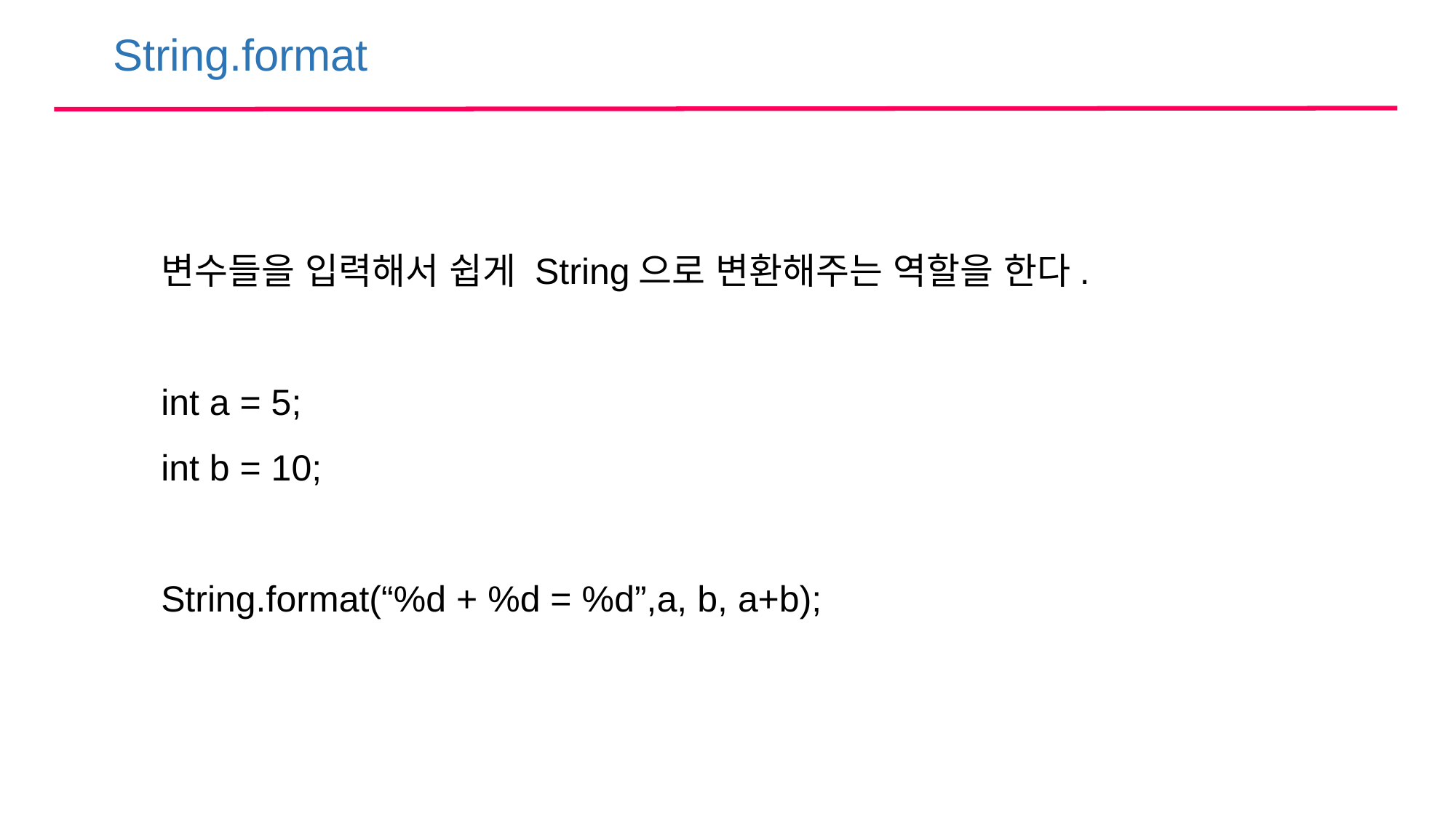

String.format
변수들을 입력해서 쉽게 String으로 변환해주는 역할을 한다.

int a = 5;
int b = 10;

String.format(“%d + %d = %d”,a, b, a+b);